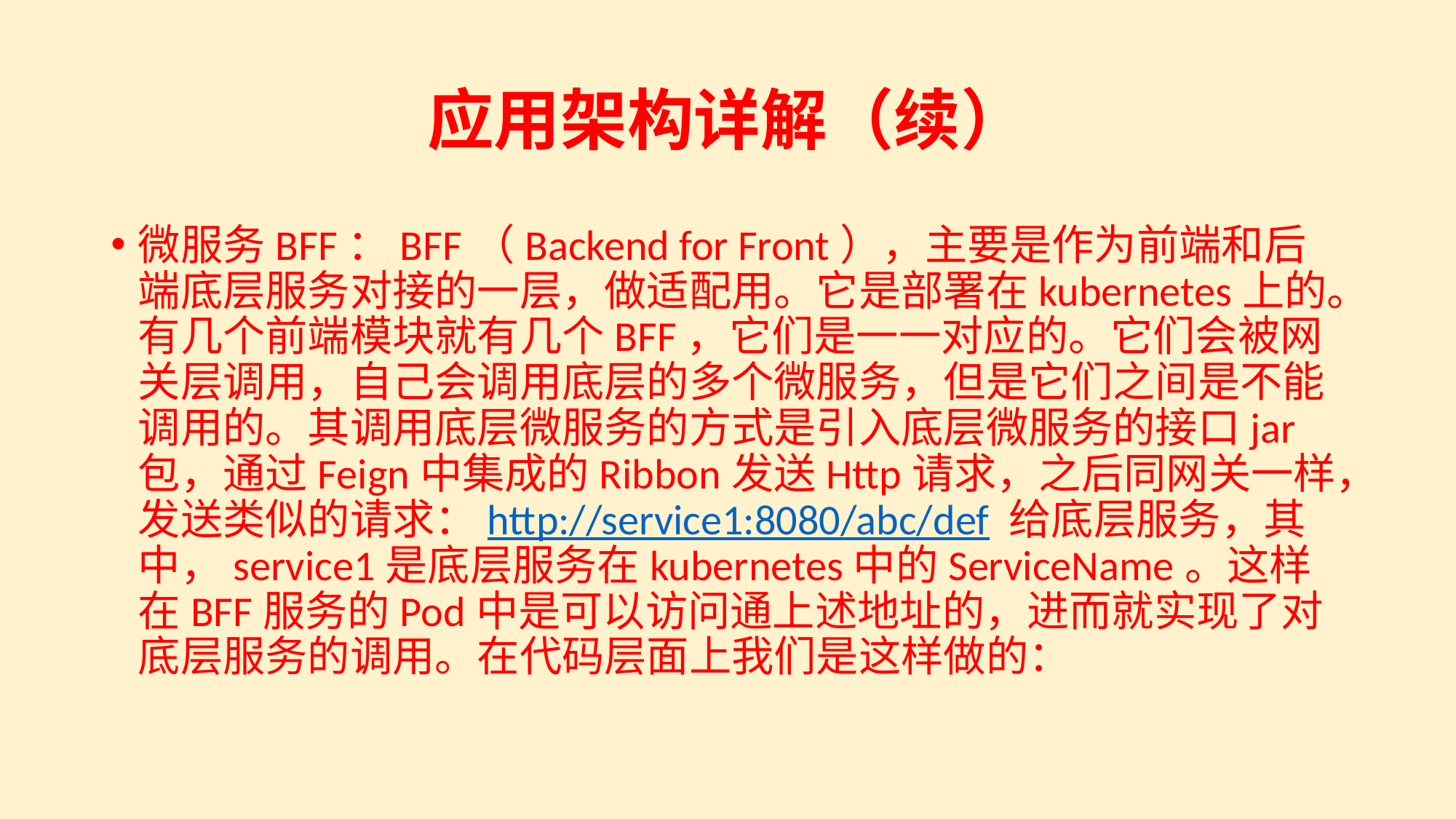

# 应用架构详解（续）
微服务BFF：BFF（Backend for Front），主要是作为前端和后端底层服务对接的一层，做适配用。它是部署在kubernetes上的。有几个前端模块就有几个BFF，它们是一一对应的。它们会被网关层调用，自己会调用底层的多个微服务，但是它们之间是不能调用的。其调用底层微服务的方式是引入底层微服务的接口jar包，通过Feign中集成的Ribbon发送Http请求，之后同网关一样，发送类似的请求：http://service1:8080/abc/def 给底层服务，其中，service1是底层服务在kubernetes中的ServiceName。这样在BFF服务的Pod中是可以访问通上述地址的，进而就实现了对底层服务的调用。在代码层面上我们是这样做的：